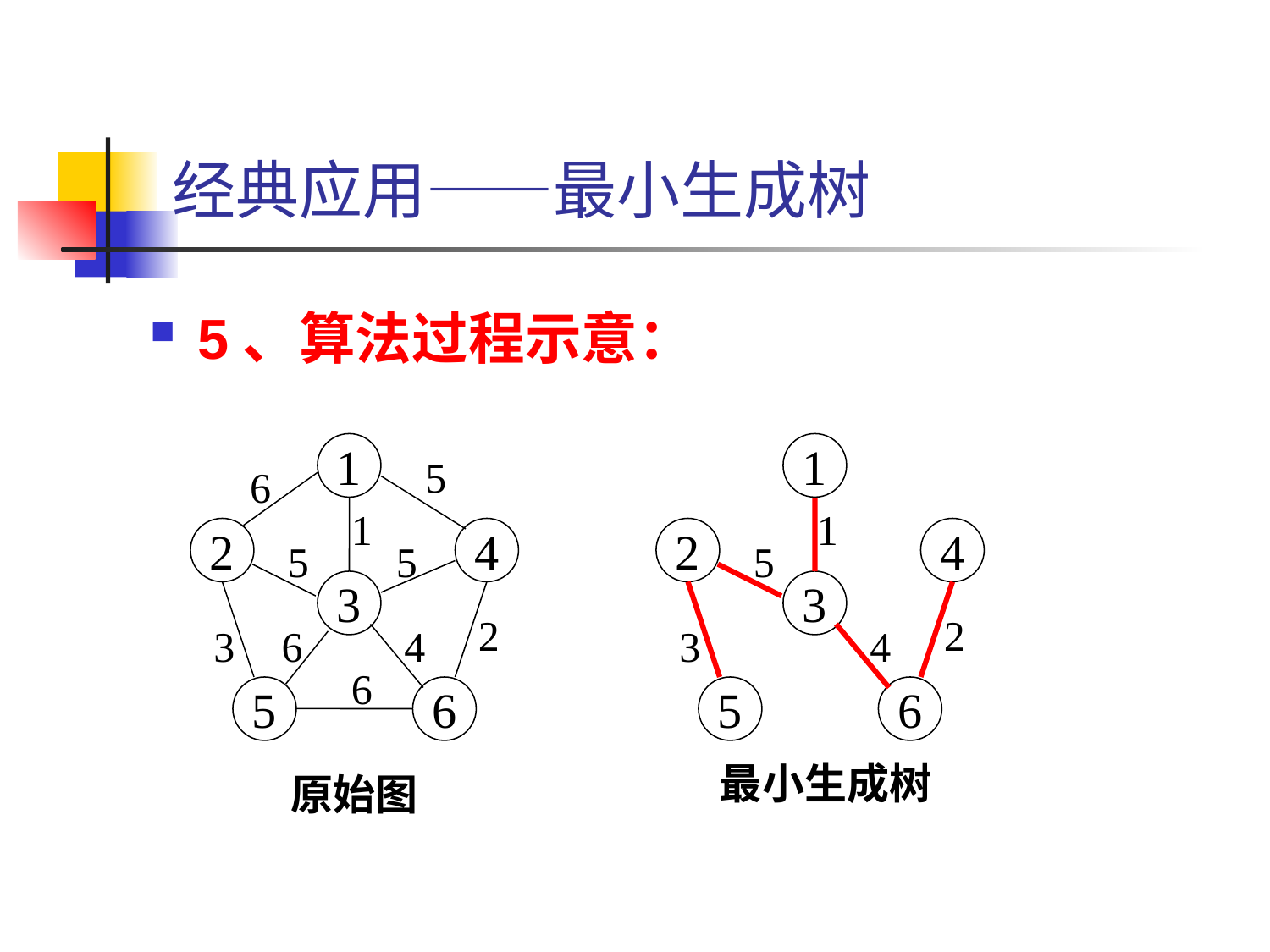

# 经典应用——最小生成树
5、算法过程示意：
1
5
6
1
5
5
2
3
6
4
6

2
4
3
5
6
1
1

2
4
5

3

2
3
4

5
6
最小生成树
原始图